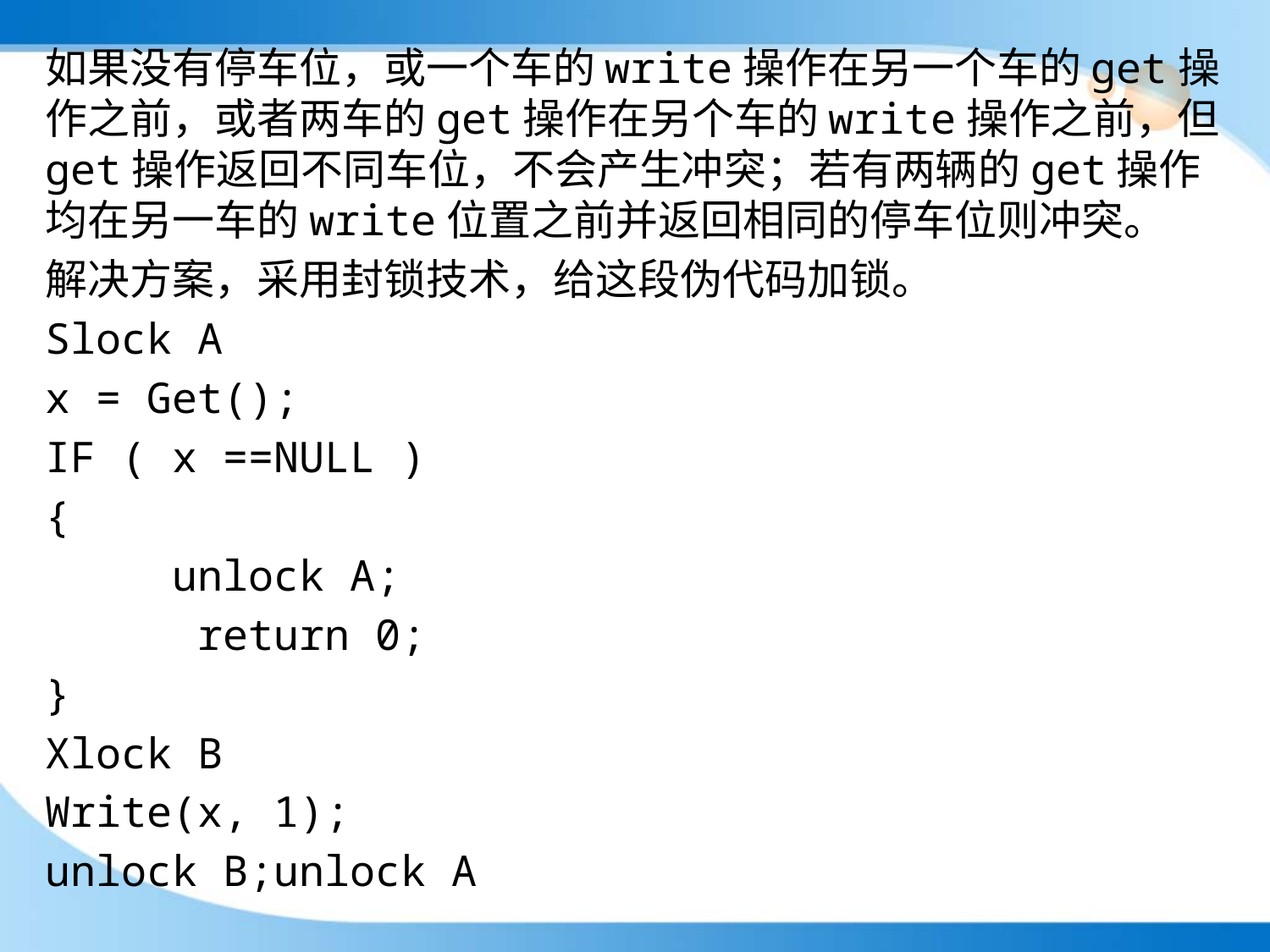

如果没有停车位，或一个车的write操作在另一个车的get操作之前，或者两车的get操作在另个车的write操作之前，但get操作返回不同车位，不会产生冲突；若有两辆的get操作均在另一车的write位置之前并返回相同的停车位则冲突。
解决方案，采用封锁技术，给这段伪代码加锁。
Slock A
x = Get();
IF ( x ==NULL )
{
	unlock A;
      return 0;
}
Xlock B
Write(x, 1);
unlock B;unlock A